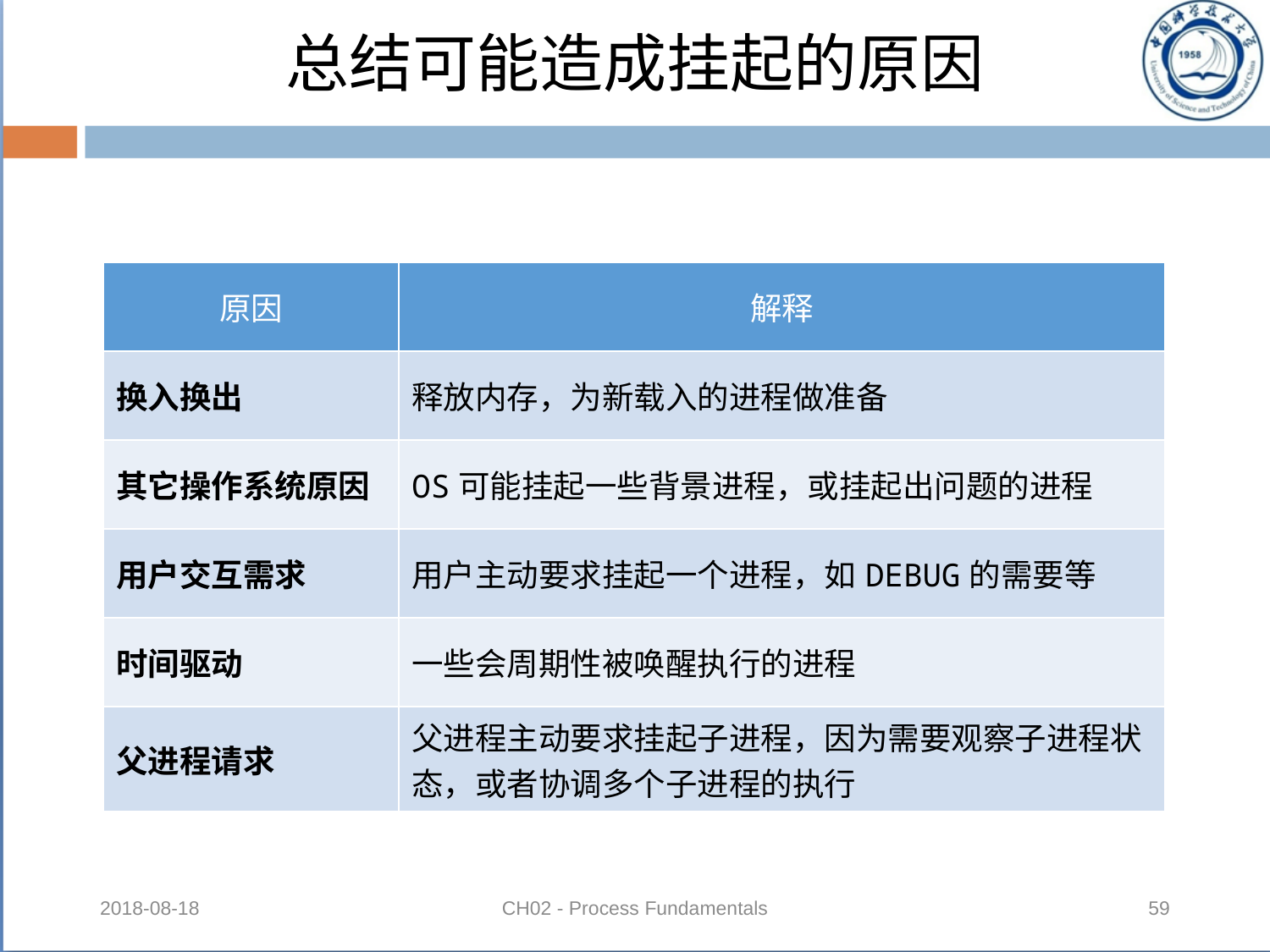

# 总结可能造成挂起的原因
| 原因 | 解释 |
| --- | --- |
| 换入换出 | 释放内存，为新载入的进程做准备 |
| 其它操作系统原因 | OS可能挂起一些背景进程，或挂起出问题的进程 |
| 用户交互需求 | 用户主动要求挂起一个进程，如DEBUG的需要等 |
| 时间驱动 | 一些会周期性被唤醒执行的进程 |
| 父进程请求 | 父进程主动要求挂起子进程，因为需要观察子进程状态，或者协调多个子进程的执行 |
2018-08-18
CH02 - Process Fundamentals
59